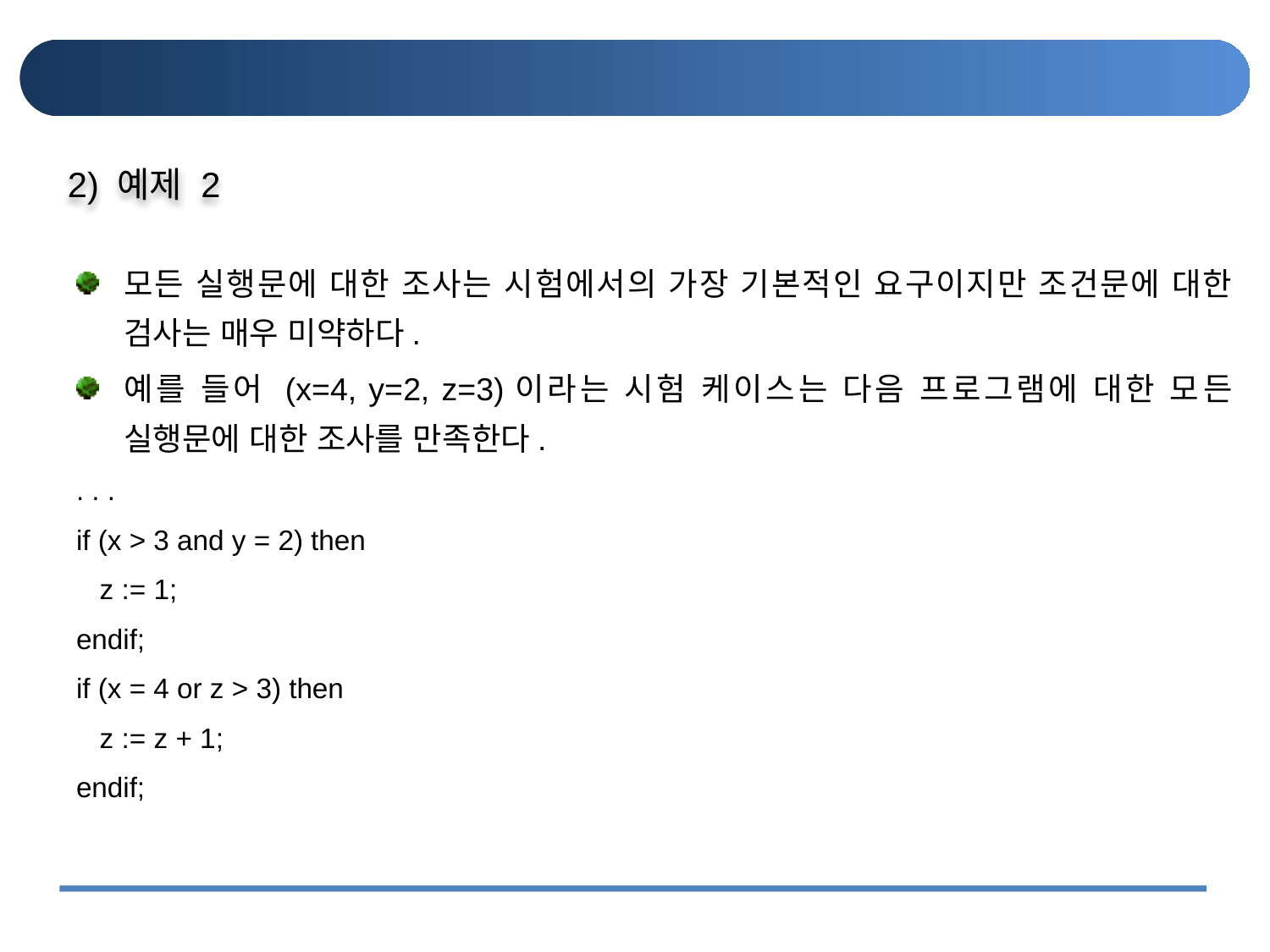

#
2) 예제 2
모든 실행문에 대한 조사는 시험에서의 가장 기본적인 요구이지만 조건문에 대한 검사는 매우 미약하다.
예를 들어 (x=4, y=2, z=3)이라는 시험 케이스는 다음 프로그램에 대한 모든 실행문에 대한 조사를 만족한다.
. . .
if (x > 3 and y = 2) then
   z := 1;
endif;
if (x = 4 or z > 3) then
   z := z + 1;
endif;